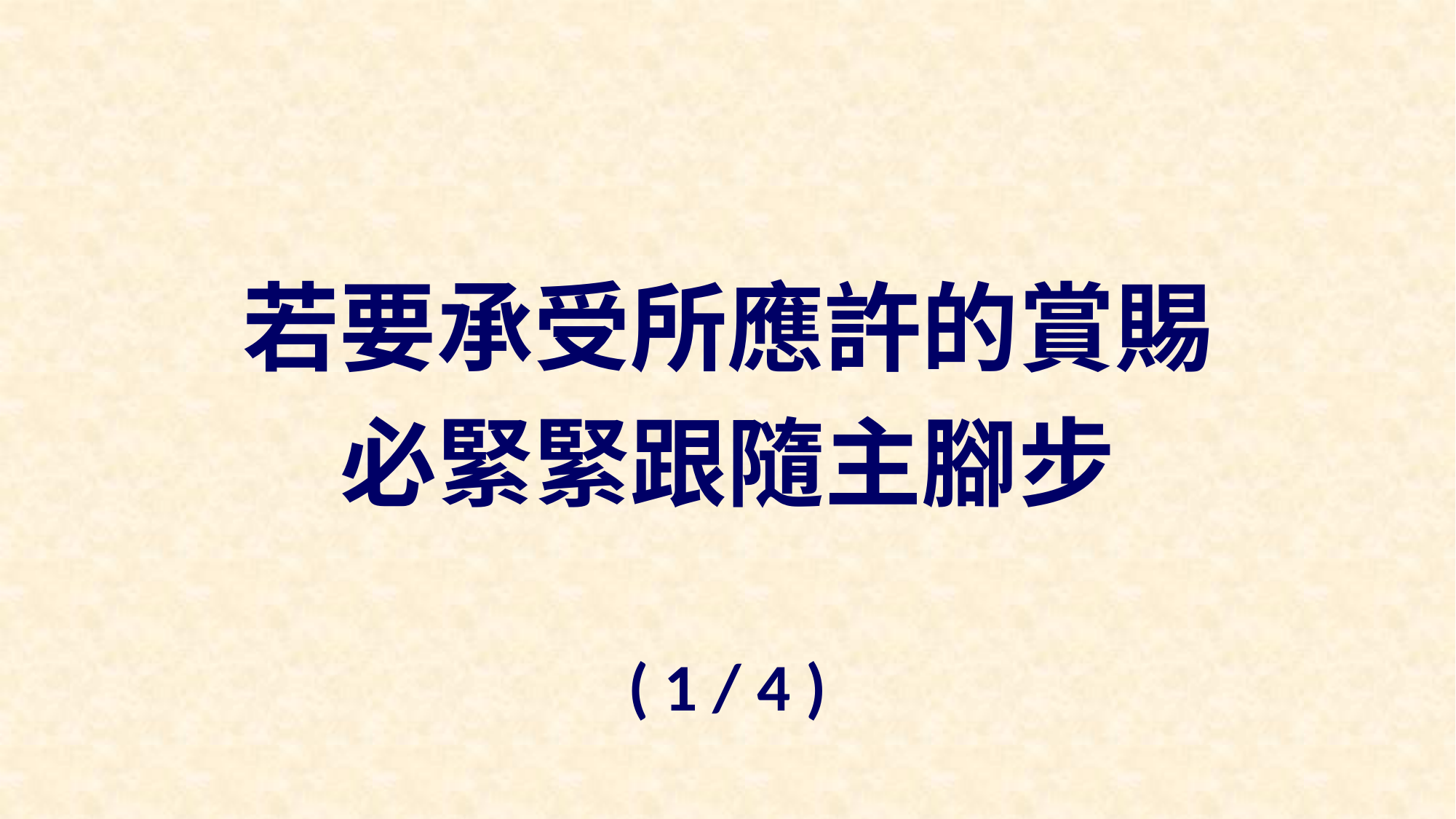

若要承受所應許的賞賜
必緊緊跟隨主腳步
( 1 / 4 )